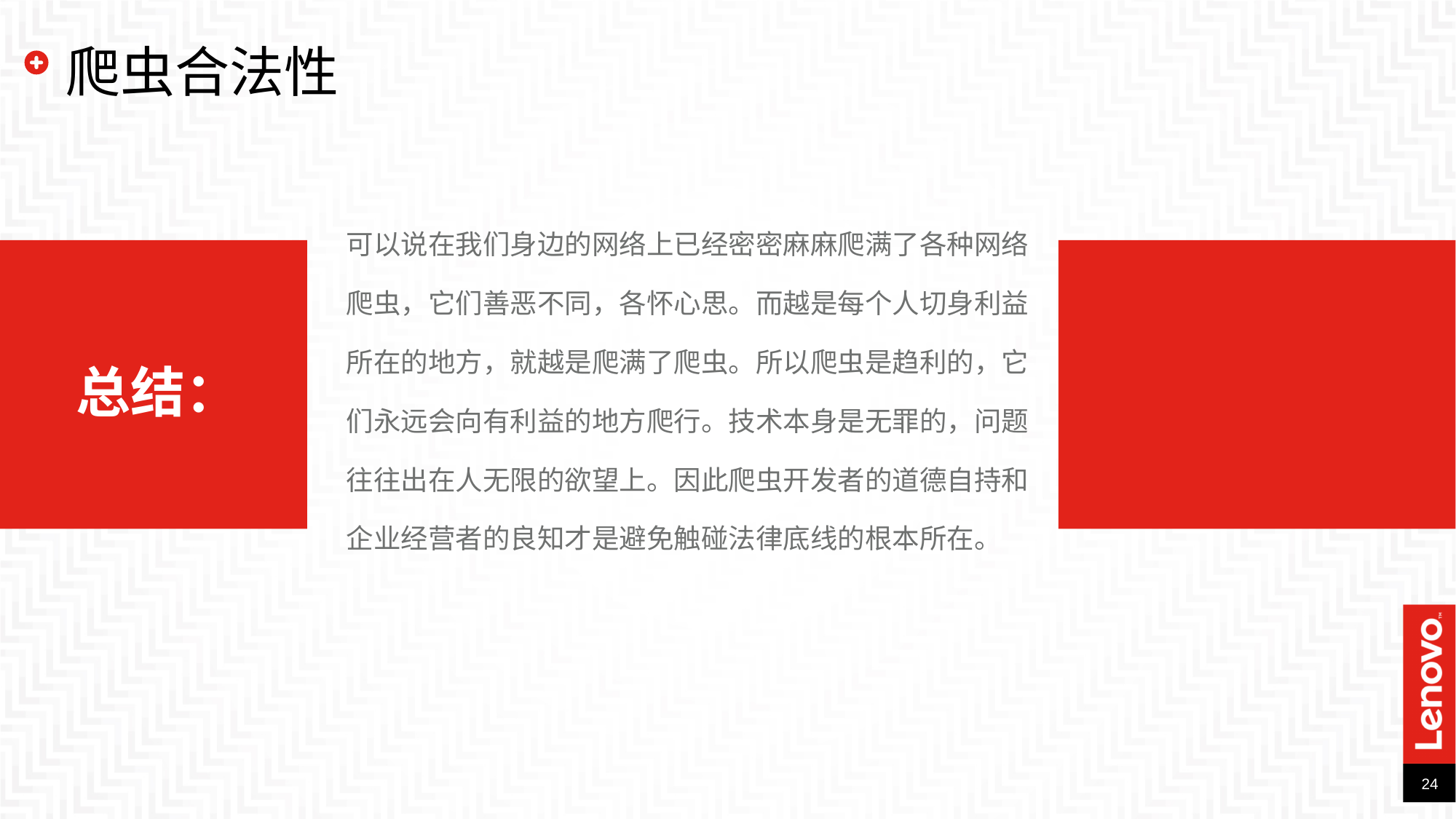

# 爬虫合法性
可以说在我们身边的网络上已经密密麻麻爬满了各种网络爬虫，它们善恶不同，各怀心思。而越是每个人切身利益所在的地方，就越是爬满了爬虫。所以爬虫是趋利的，它们永远会向有利益的地方爬行。技术本身是无罪的，问题往往出在人无限的欲望上。因此爬虫开发者的道德自持和企业经营者的良知才是避免触碰法律底线的根本所在。

总结：